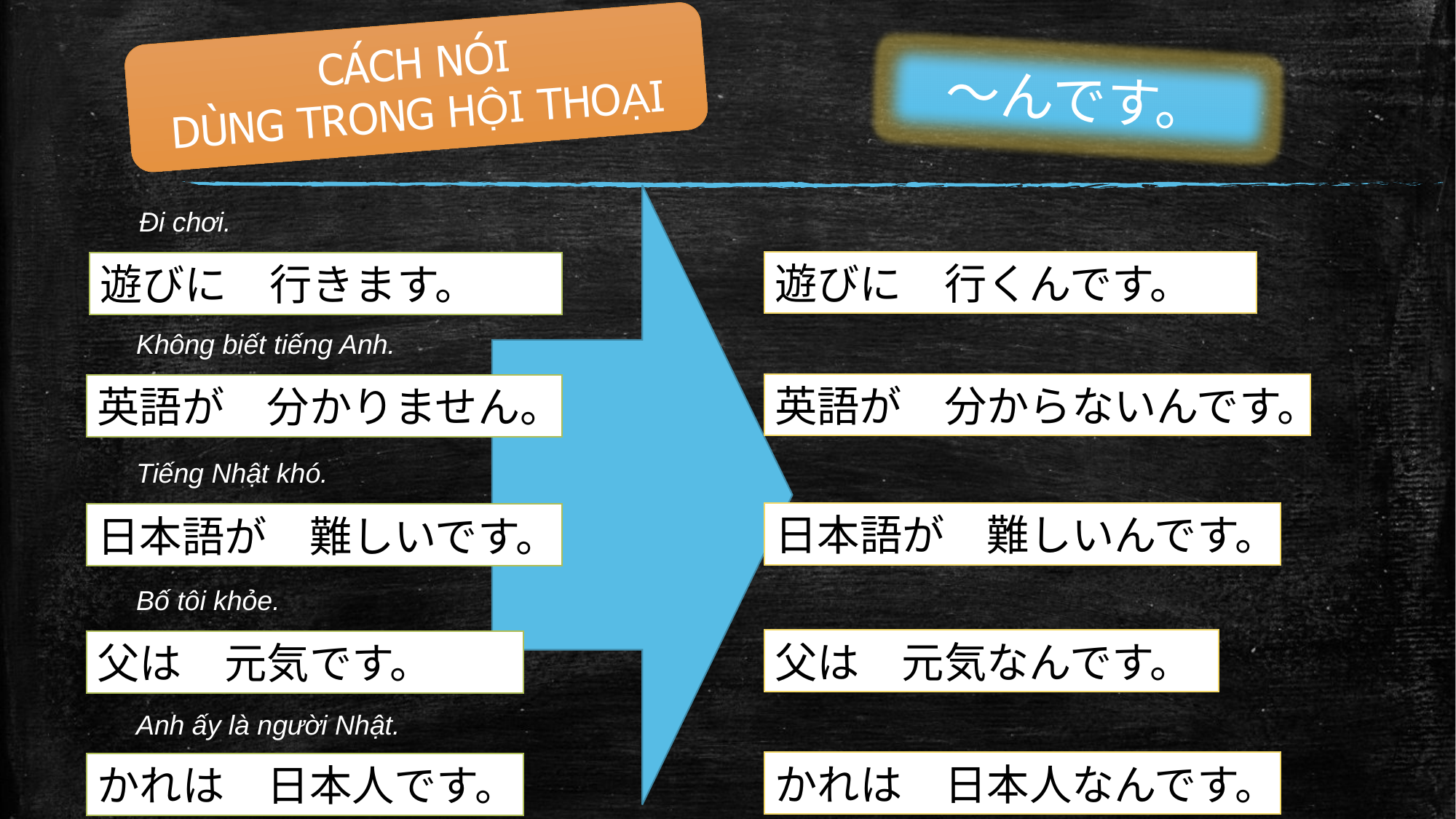

CÁCH NÓI
DÙNG TRONG HỘI THOẠI
～んです。

Đi chơi.
遊びに　行くんです。
遊びに　行きます。
Không biết tiếng Anh.
英語が　分からないんです。
英語が　分かりません。
Tiếng Nhật khó.
日本語が　難しいんです。
日本語が　難しいです。
Bố tôi khỏe.
父は　元気なんです。
父は　元気です。
Anh ấy là người Nhật.
かれは　日本人なんです。
かれは　日本人です。